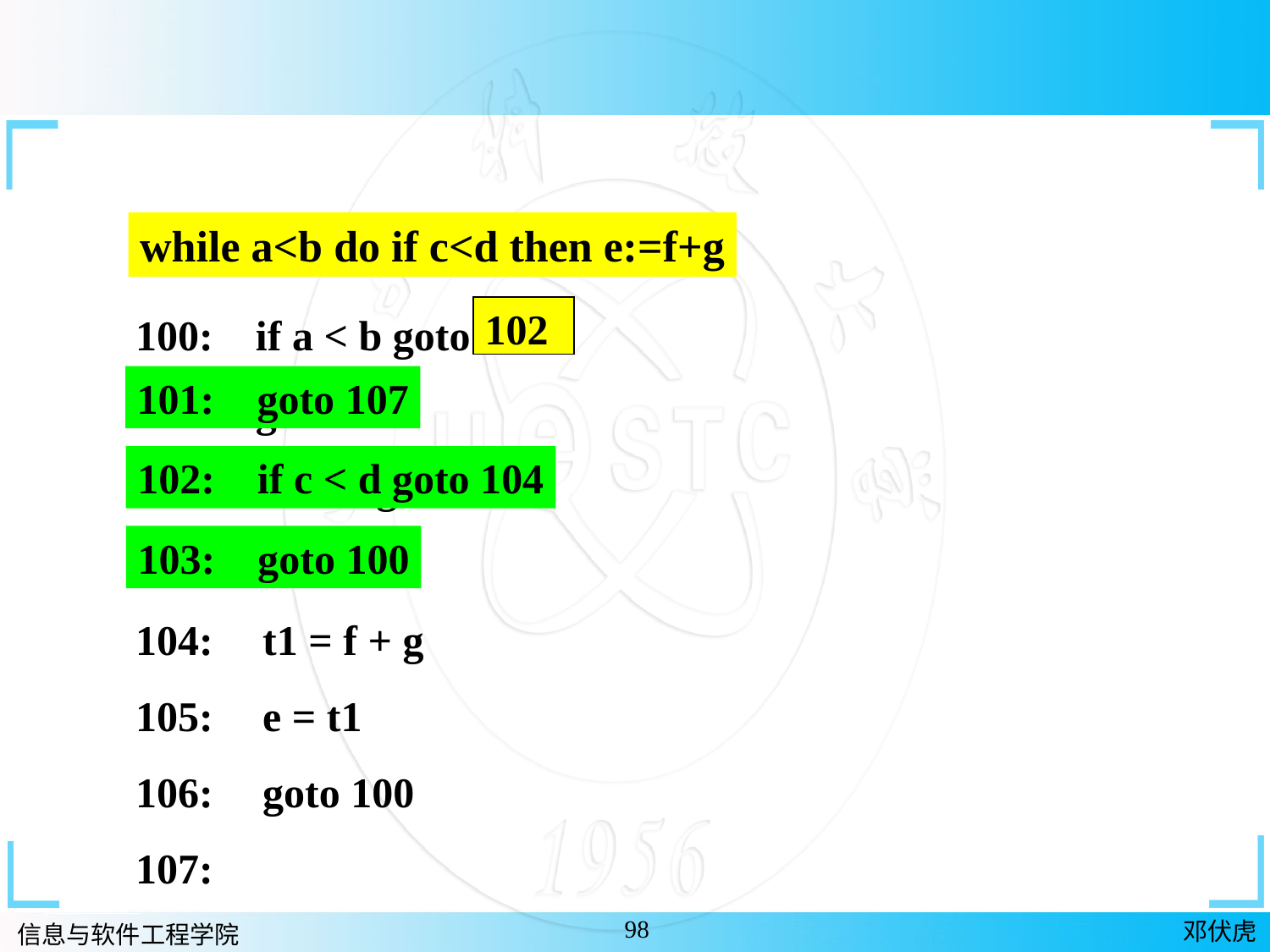

while a<b do if c<d then e:=f+g
100:    if a < b goto 0
101:    goto 0
102:	if c<d goto 0
103:	goto 0
104:	t1 = f + g
105:	e = t1
106:	goto 100
107:

102
101:    goto 107
102:    if c < d goto 104
103:    goto 100
98
邓伏虎
信息与软件工程学院